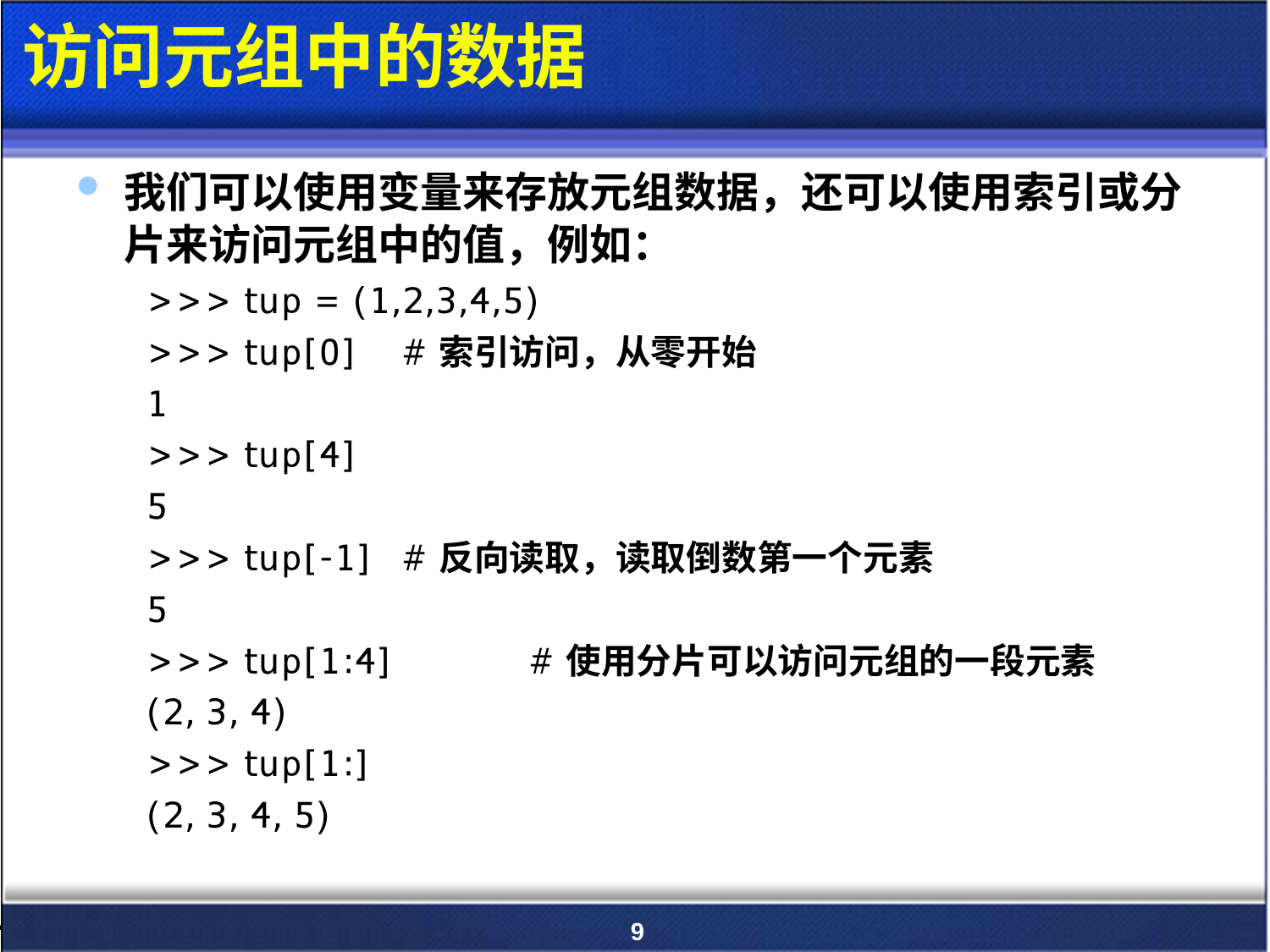

# 访问元组中的数据
我们可以使用变量来存放元组数据，还可以使用索引或分片来访问元组中的值，例如：
>>> tup = (1,2,3,4,5)
>>> tup[0] 	#索引访问，从零开始
1
>>> tup[4]
5
>>> tup[-1] 	#反向读取，读取倒数第一个元素
5
>>> tup[1:4] 	#使用分片可以访问元组的一段元素
(2, 3, 4)
>>> tup[1:]
(2, 3, 4, 5)

9